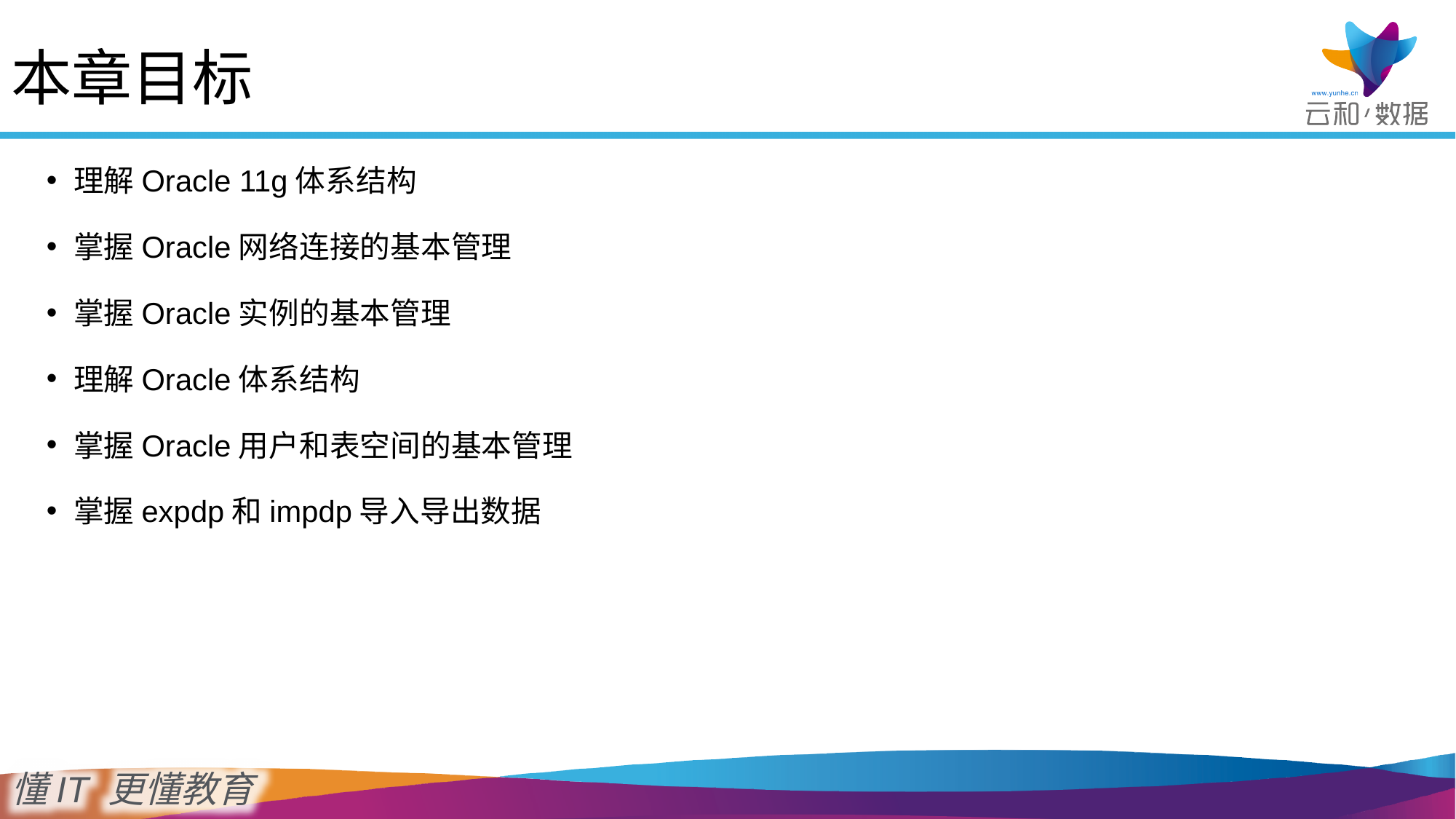

本章目标
理解Oracle 11g体系结构
掌握Oracle网络连接的基本管理
掌握Oracle实例的基本管理
理解Oracle体系结构
掌握Oracle用户和表空间的基本管理
掌握expdp和impdp导入导出数据